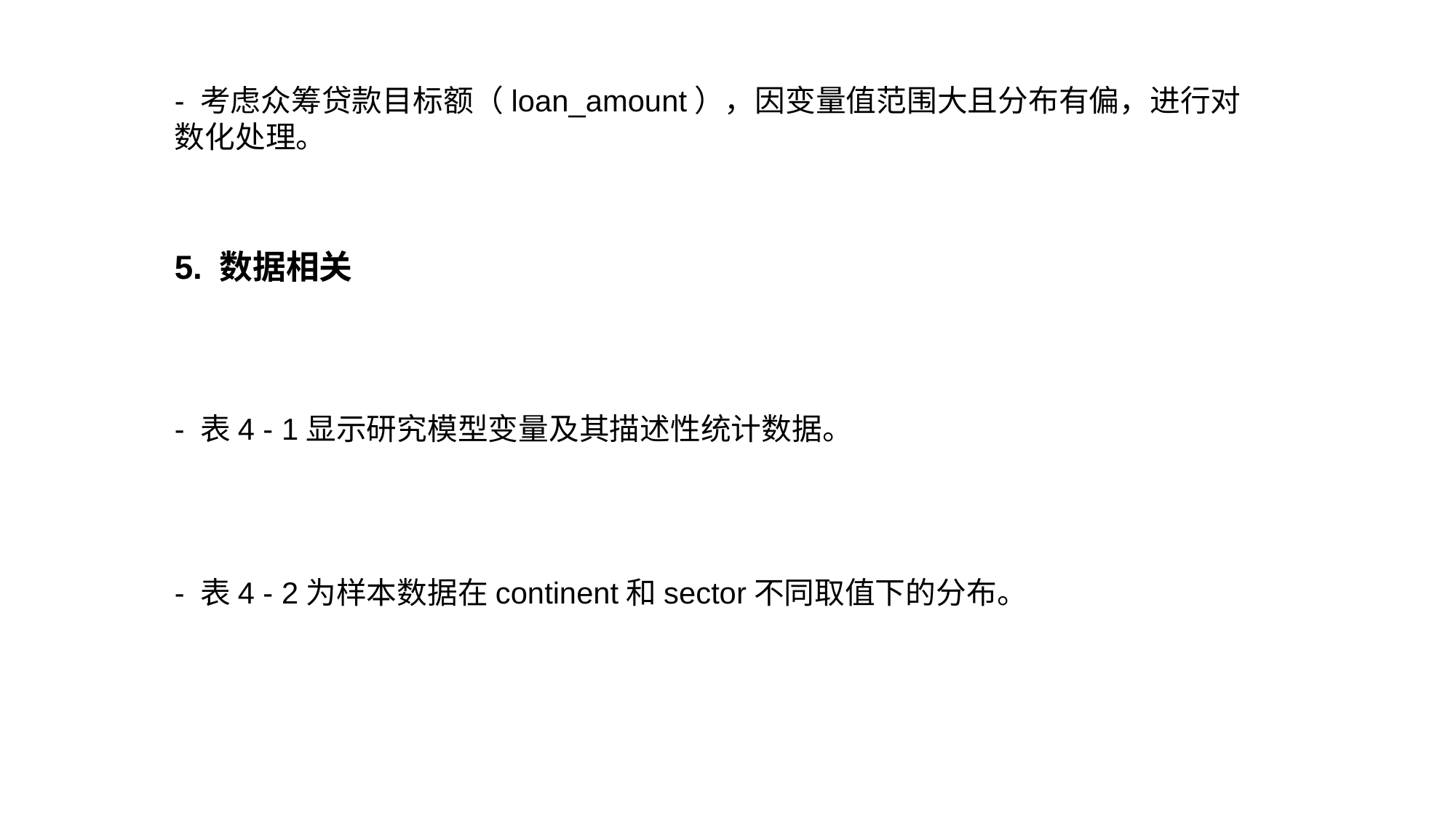

- 考虑众筹贷款目标额（loan_amount），因变量值范围大且分布有偏，进行对数化处理。

5. 数据相关
- 表4 - 1显示研究模型变量及其描述性统计数据。
- 表4 - 2为样本数据在continent和sector不同取值下的分布。